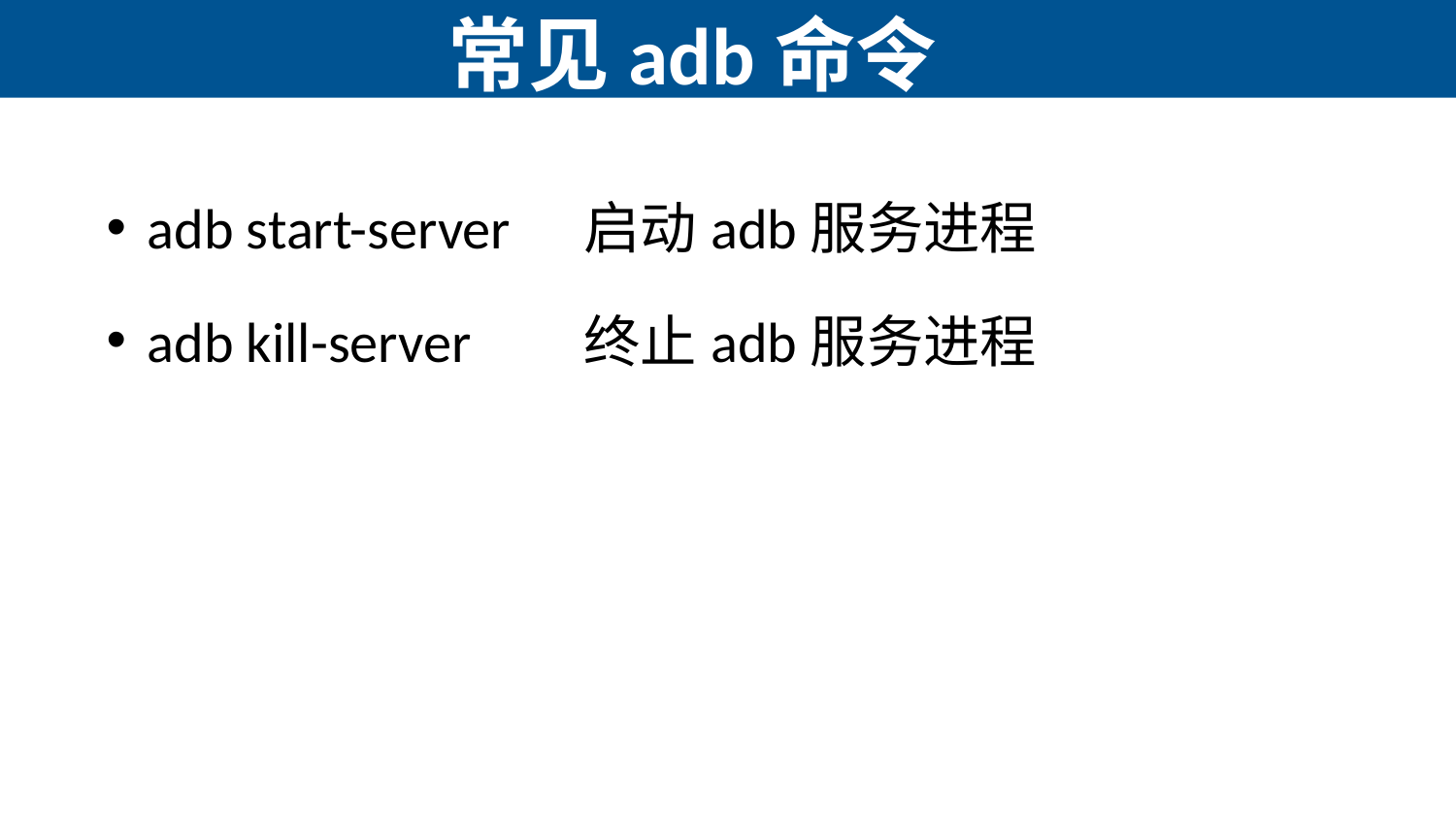

# 常见adb命令
adb start-server	启动adb服务进程
adb kill-server	终止adb服务进程